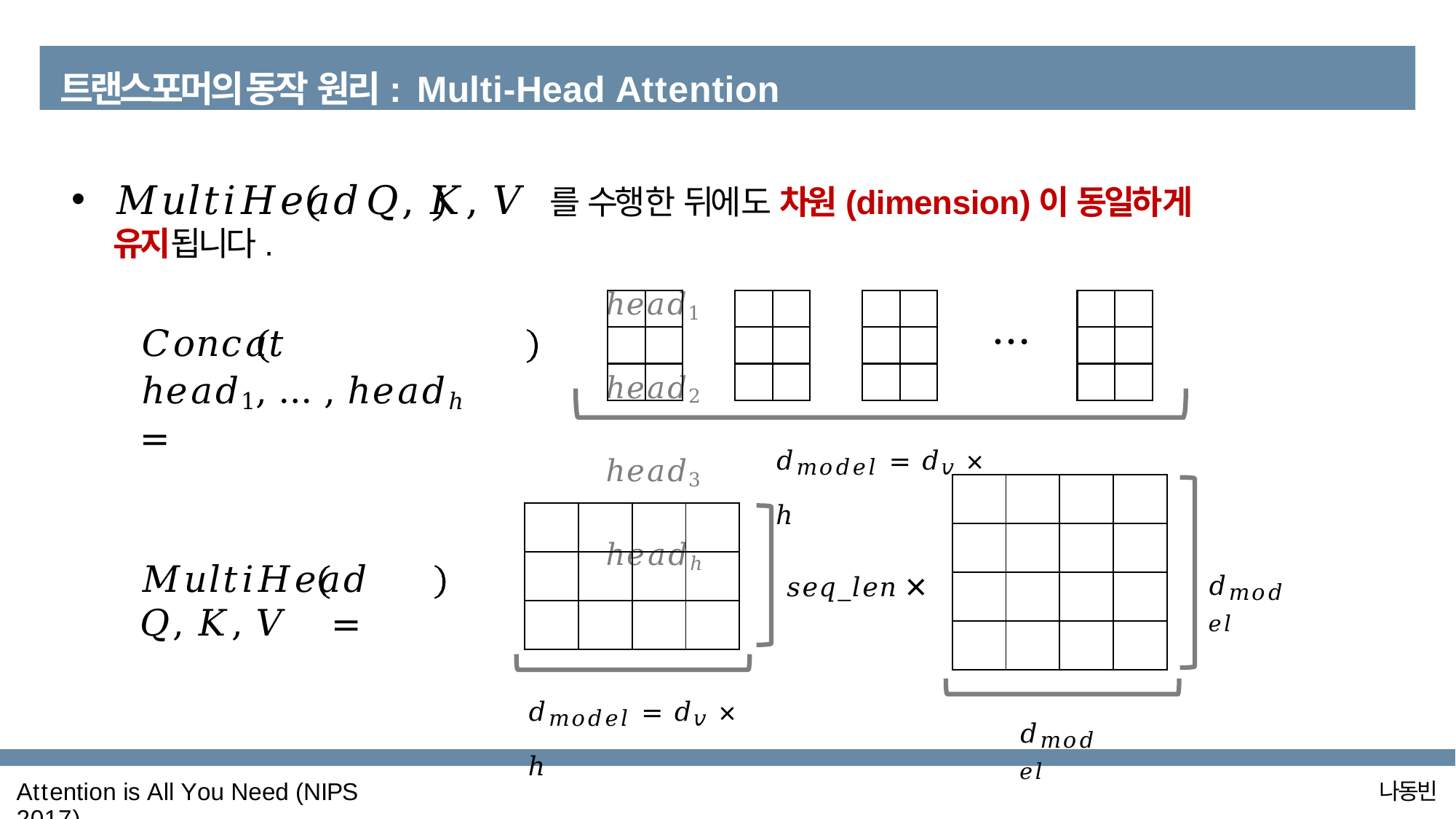

트랜스포머의 동작 원리: Multi-Head Attention
𝑀𝑢𝑙𝑡𝑖𝐻𝑒𝑎𝑑	𝑄, 𝐾, 𝑉	를 수행한 뒤에도 차원(dimension)이 동일하게 유지됩니다.
ℎ𝑒𝑎𝑑1	ℎ𝑒𝑎𝑑2	ℎ𝑒𝑎𝑑3	ℎ𝑒𝑎𝑑ℎ

…
𝐶𝑜𝑛𝑐𝑎𝑡	ℎ𝑒𝑎𝑑1, … , ℎ𝑒𝑎𝑑ℎ	=

𝑑𝑚𝑜𝑑𝑒𝑙 = 𝑑𝑣 × ℎ
|  |  |  |  |
| --- | --- | --- | --- |
|  |  |  |  |
|  |  |  |  |
|  |  |  |  |

|  |  |  |  |
| --- | --- | --- | --- |
|  |  |  |  |
|  |  |  |  |

𝑠𝑒𝑞_𝑙𝑒𝑛	×
𝑑𝑚𝑜𝑑𝑒𝑙
𝑀𝑢𝑙𝑡𝑖𝐻𝑒𝑎𝑑	𝑄, 𝐾, 𝑉	=

𝑑𝑚𝑜𝑑𝑒𝑙 = 𝑑𝑣 × ℎ
𝑑𝑚𝑜𝑑𝑒𝑙

Attention is All You Need (NIPS 2017)
나동빈